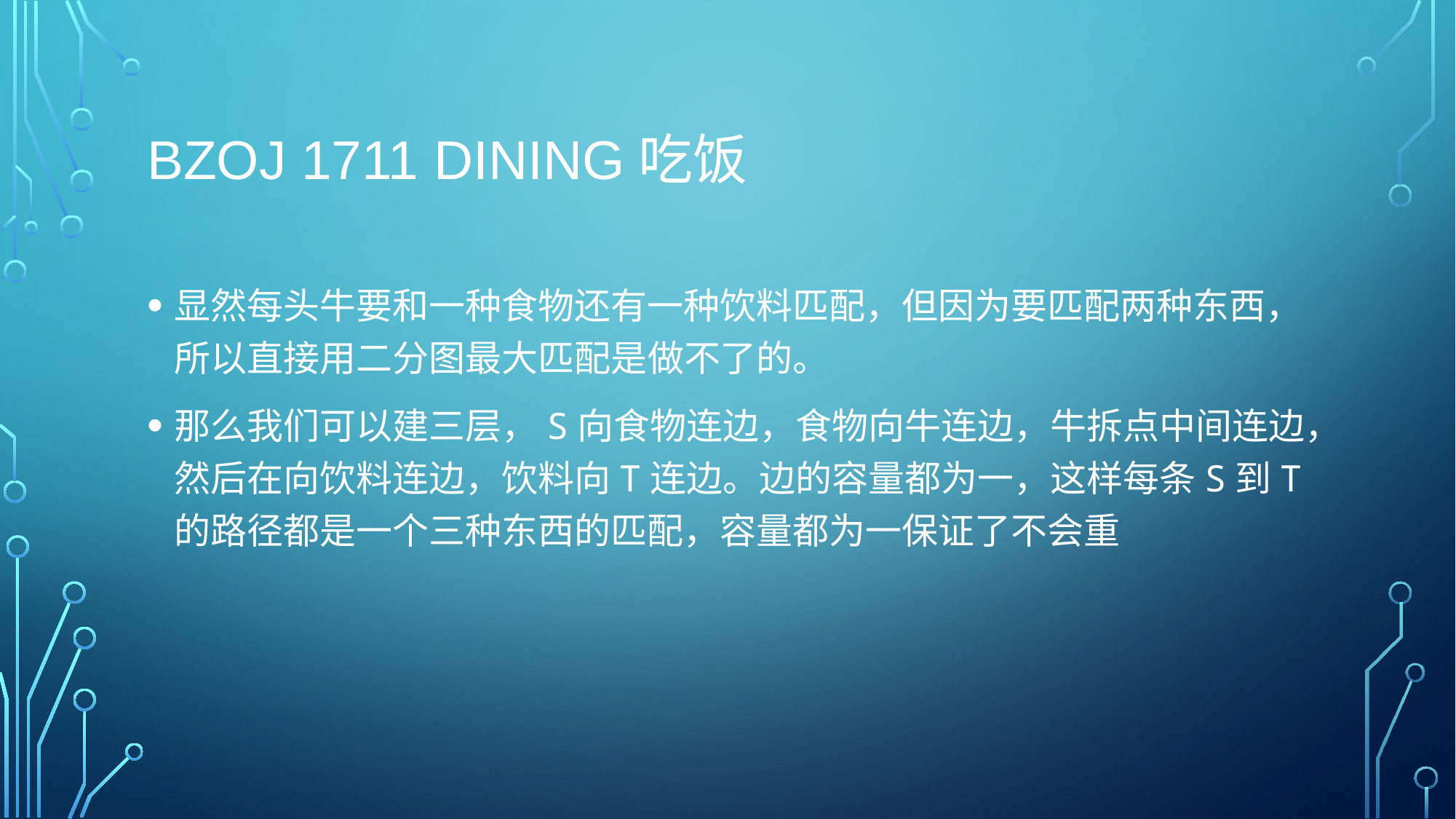

# bzoj 1711 Dining吃饭
显然每头牛要和一种食物还有一种饮料匹配，但因为要匹配两种东西，所以直接用二分图最大匹配是做不了的。
那么我们可以建三层，S向食物连边，食物向牛连边，牛拆点中间连边，然后在向饮料连边，饮料向T连边。边的容量都为一，这样每条S到T的路径都是一个三种东西的匹配，容量都为一保证了不会重